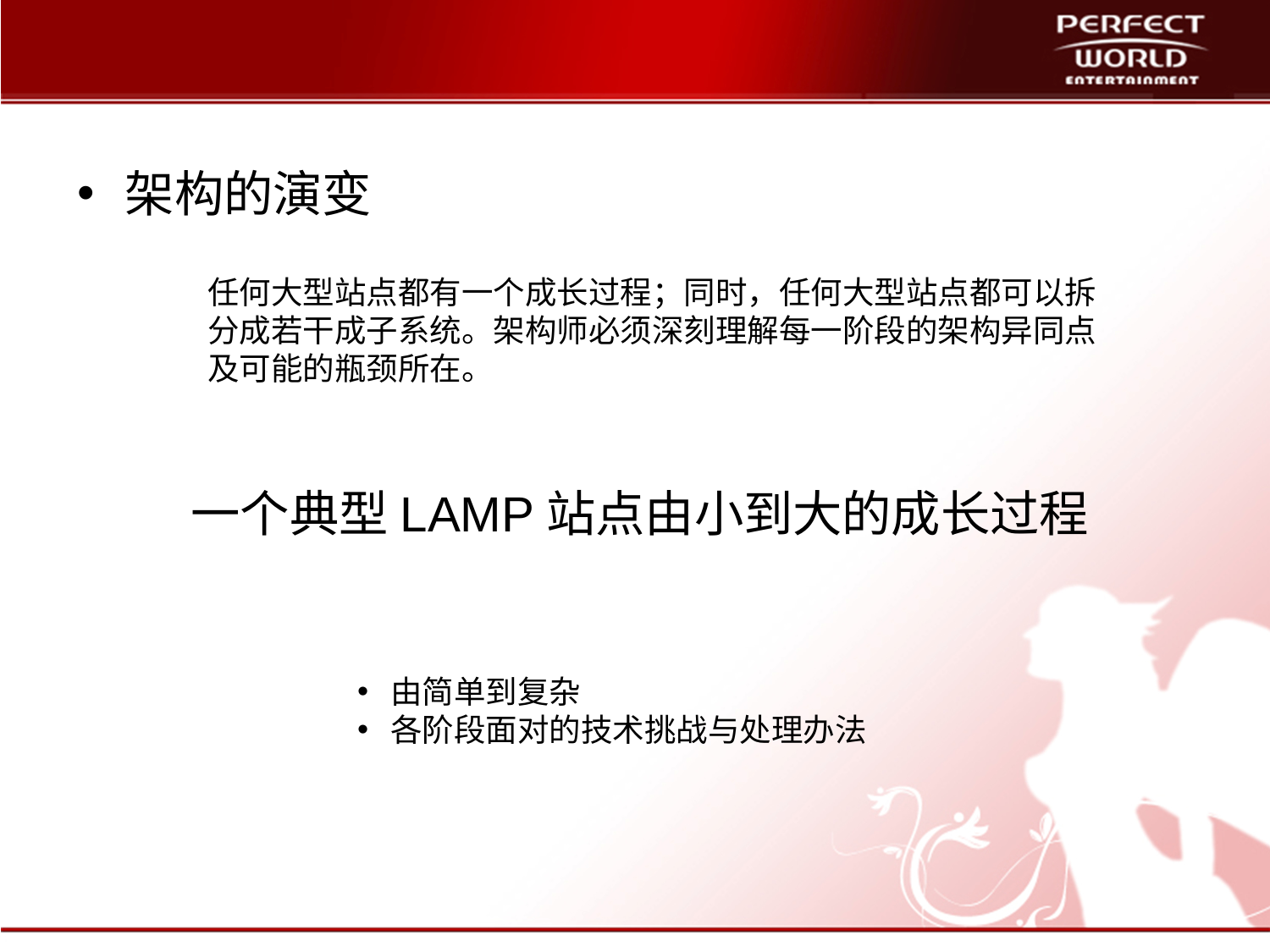

#
架构的演变
任何大型站点都有一个成长过程；同时，任何大型站点都可以拆分成若干成子系统。架构师必须深刻理解每一阶段的架构异同点及可能的瓶颈所在。
一个典型LAMP站点由小到大的成长过程
  由简单到复杂
  各阶段面对的技术挑战与处理办法